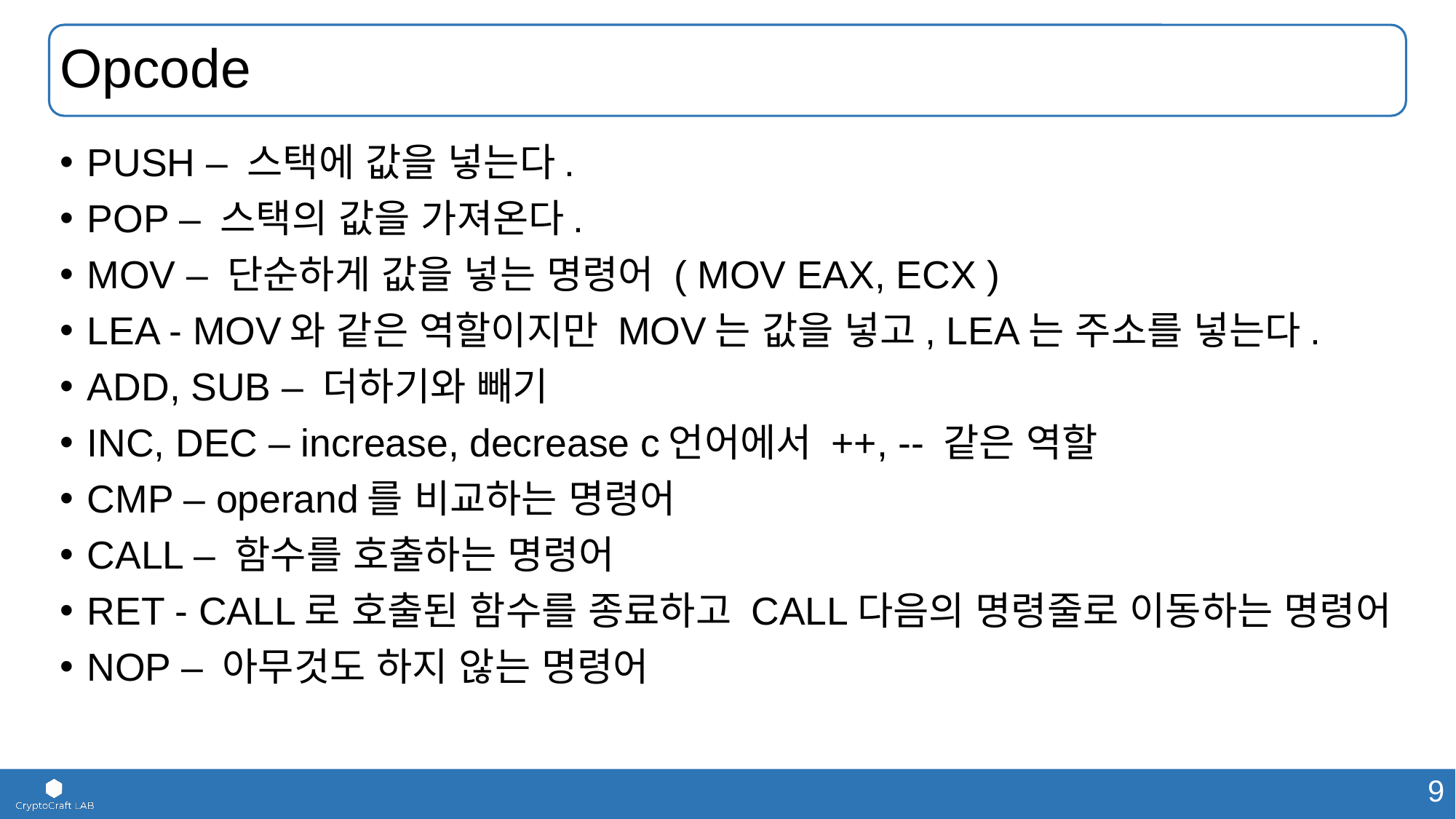

# Opcode
PUSH – 스택에 값을 넣는다.
POP – 스택의 값을 가져온다.
MOV – 단순하게 값을 넣는 명령어 ( MOV EAX, ECX )
LEA - MOV와 같은 역할이지만 MOV는 값을 넣고, LEA는 주소를 넣는다.
ADD, SUB – 더하기와 빼기
INC, DEC – increase, decrease c언어에서 ++, -- 같은 역할
CMP – operand를 비교하는 명령어
CALL – 함수를 호출하는 명령어
RET - CALL로 호출된 함수를 종료하고 CALL다음의 명령줄로 이동하는 명령어
NOP – 아무것도 하지 않는 명령어